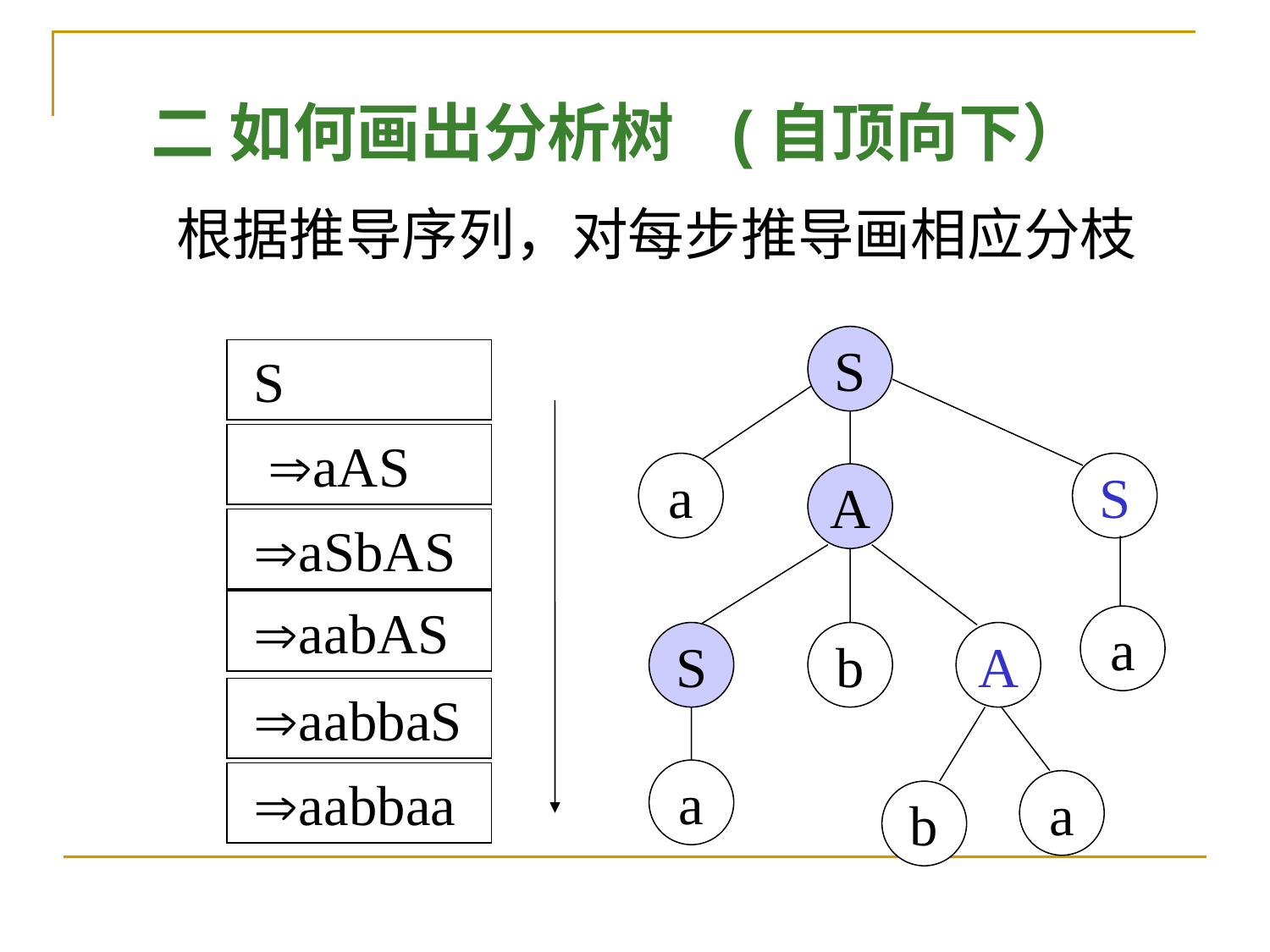

二 如何画出分析树   (自顶向下）

      根据推导序列，对每步推导画相应分枝
S
 S

  ⇒aAS
a
S
A
 ⇒aSbAS

 ⇒aabAS
a
S
b
A
 ⇒aabbaS

a
 ⇒aabbaa
a
b
94